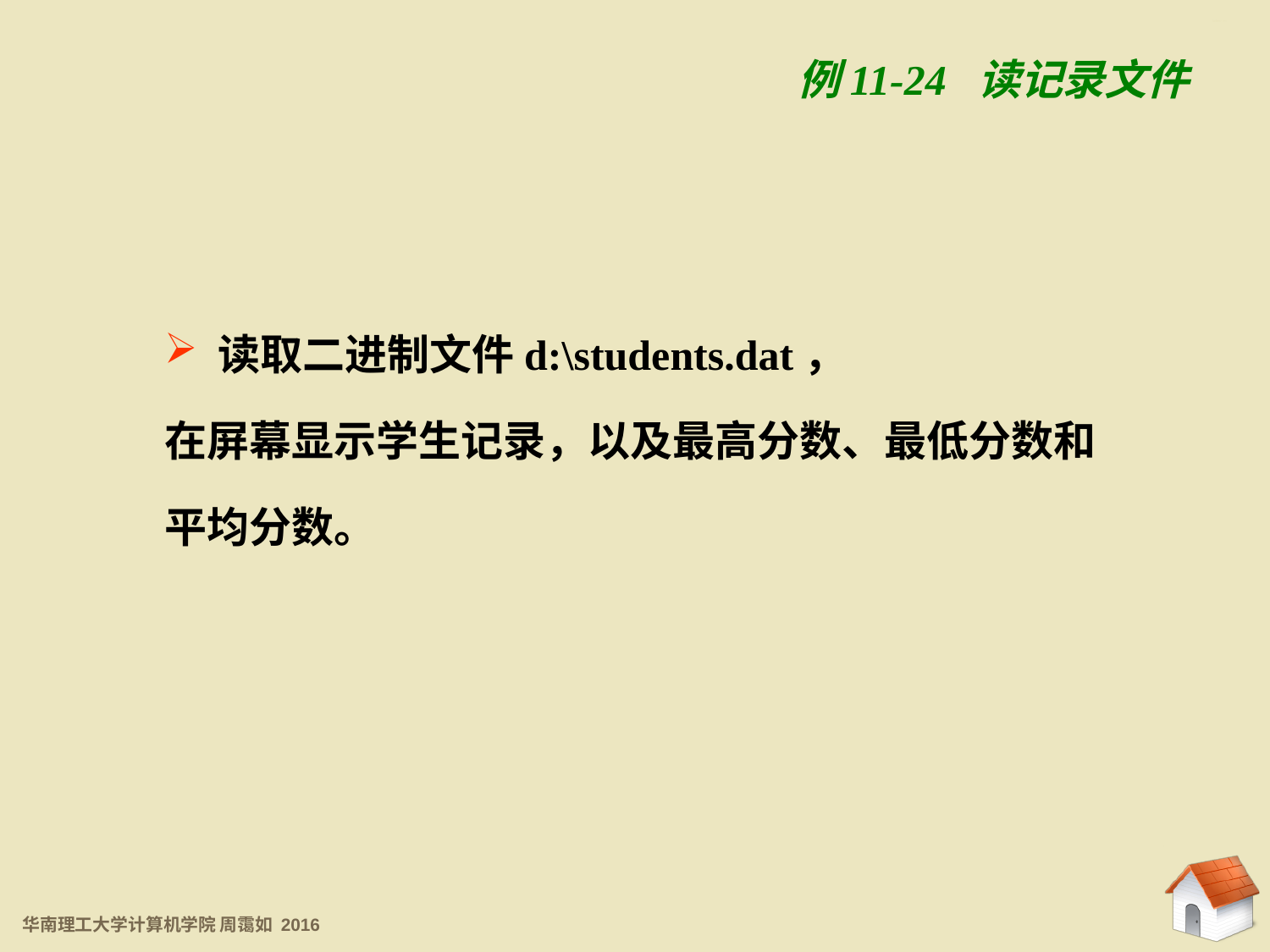

11.5.4  二进制文件
例11-24  读记录文件
 读取二进制文件d:\students.dat，
在屏幕显示学生记录，以及最高分数、最低分数和平均分数。